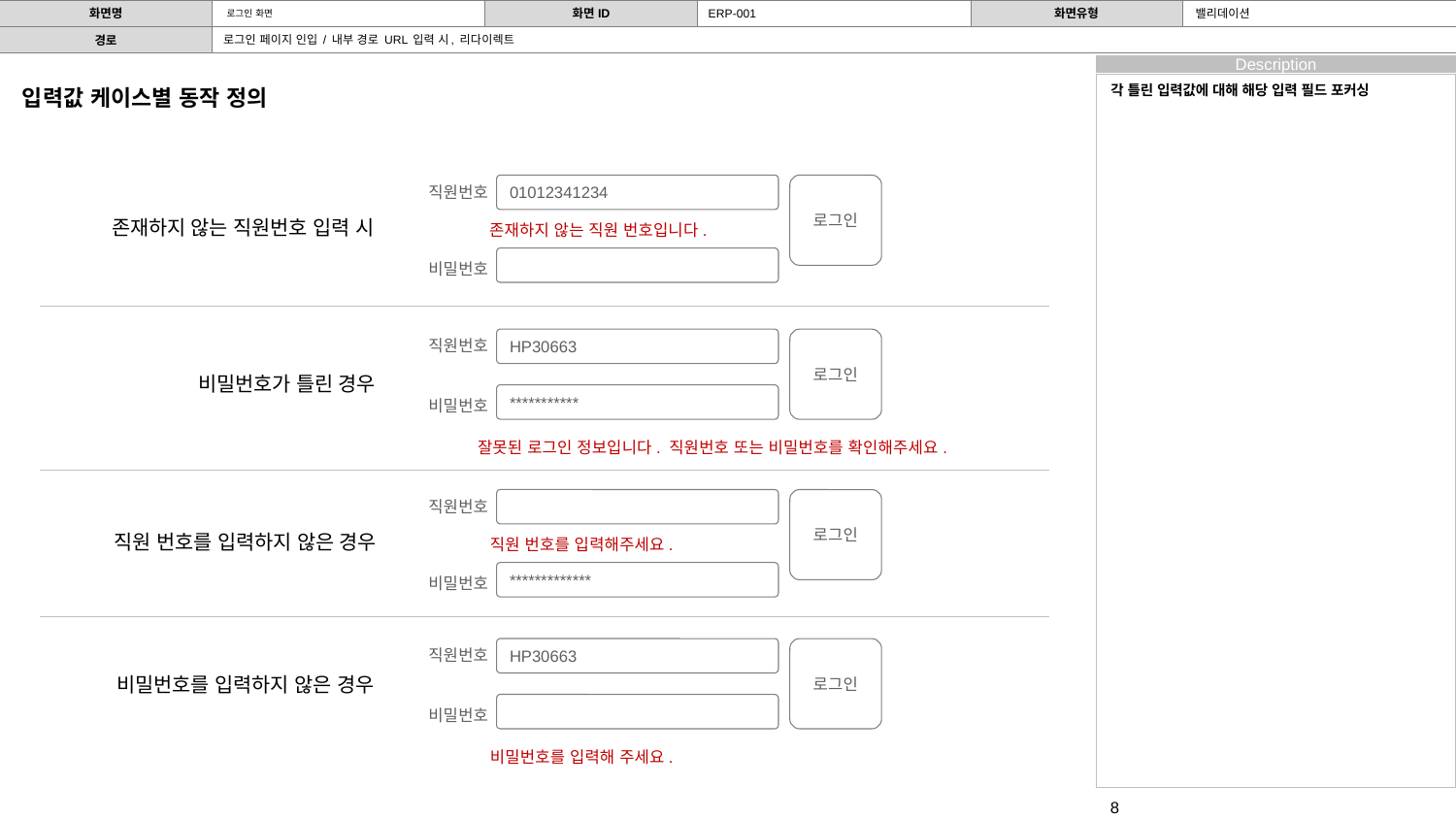

ERP-001
밸리데이션
# 로그인 화면
로그인 페이지 인입 / 내부 경로 URL 입력 시, 리다이렉트
각 틀린 입력값에 대해 해당 입력 필드 포커싱

입력값 케이스별 동작 정의
로그인
01012341234
직원번호
존재하지 않는 직원 번호입니다.

비밀번호
로그인
HP30663
직원번호
***********
비밀번호
잘못된 로그인 정보입니다. 직원번호 또는 비밀번호를 확인해주세요.
로그인

직원번호
직원 번호를 입력해주세요.
*************
비밀번호
로그인
HP30663
직원번호

비밀번호
비밀번호를 입력해 주세요.
존재하지 않는 직원번호 입력 시
비밀번호가 틀린 경우
직원 번호를 입력하지 않은 경우
비밀번호를 입력하지 않은 경우